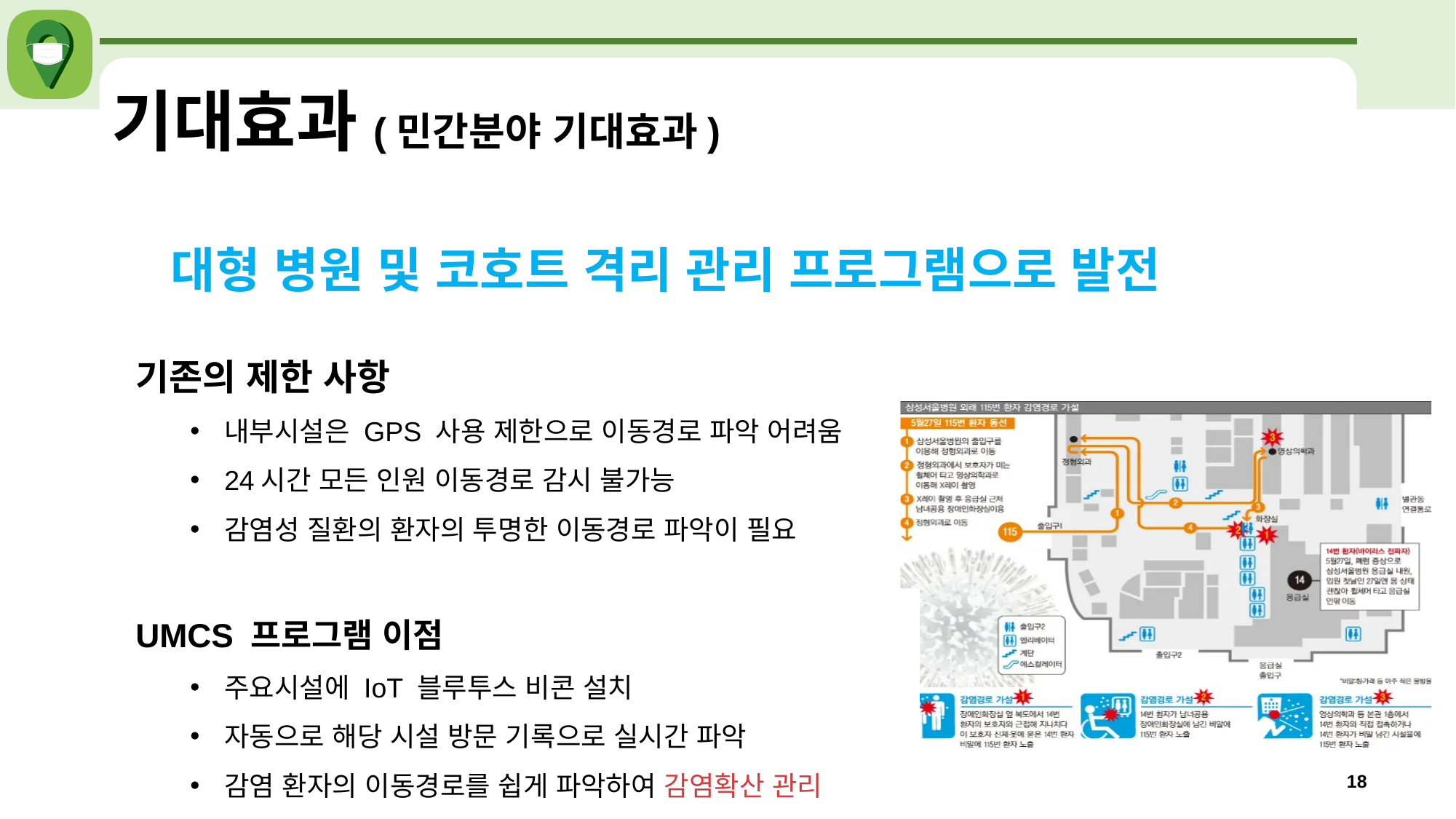

기대효과(민간분야 기대효과)
대형 병원 및 코호트 격리 관리 프로그램으로 발전
기존의 제한 사항
내부시설은 GPS 사용 제한으로 이동경로 파악 어려움
24시간 모든 인원 이동경로 감시 불가능
감염성 질환의 환자의 투명한 이동경로 파악이 필요

UMCS 프로그램 이점
주요시설에 IoT 블루투스 비콘 설치
자동으로 해당 시설 방문 기록으로 실시간 파악
감염 환자의 이동경로를 쉽게 파악하여 감염확산 관리
18